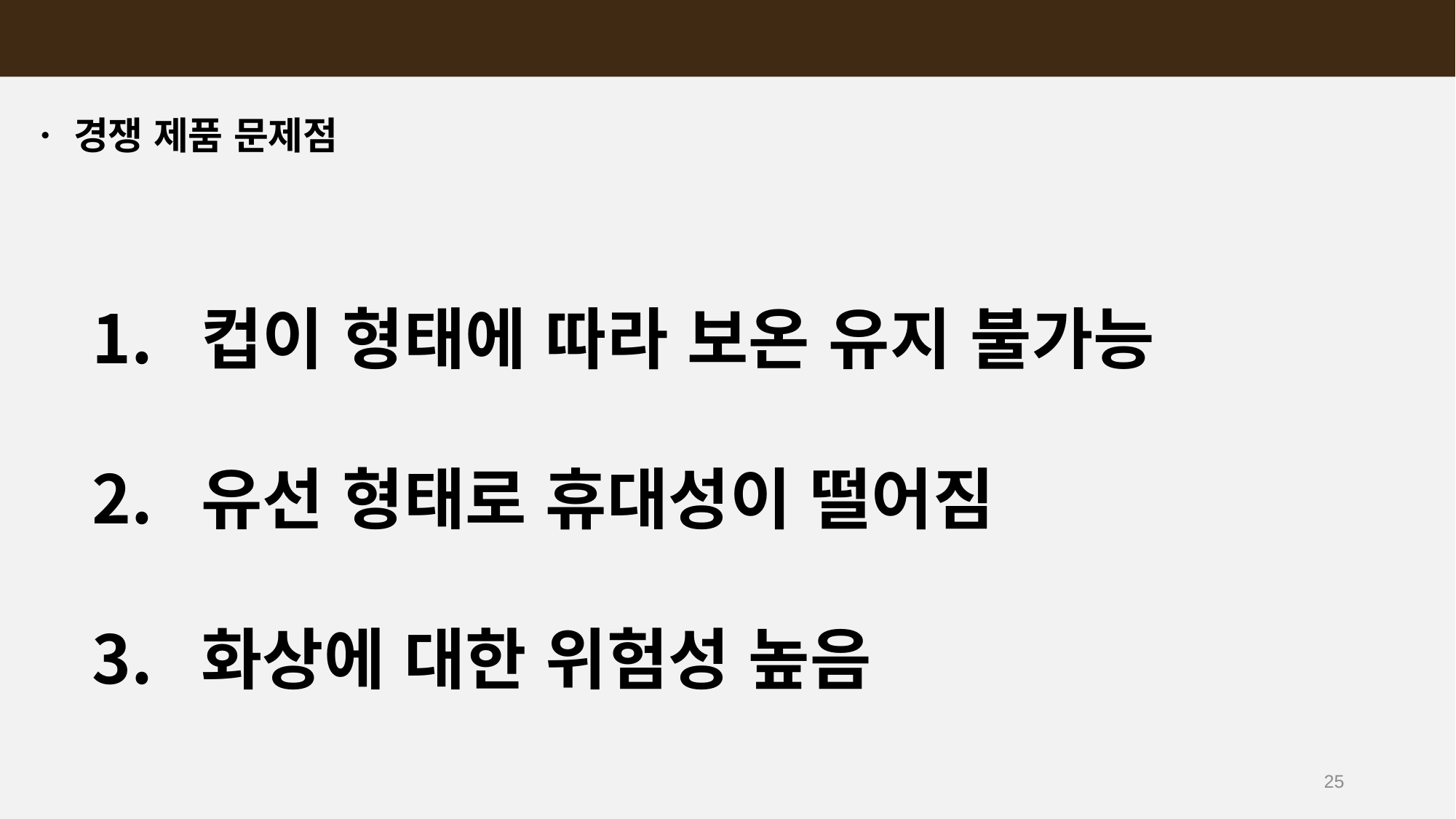

ㆍ 경쟁 제품 문제점
컵이 형태에 따라 보온 유지 불가능
유선 형태로 휴대성이 떨어짐
화상에 대한 위험성 높음
25